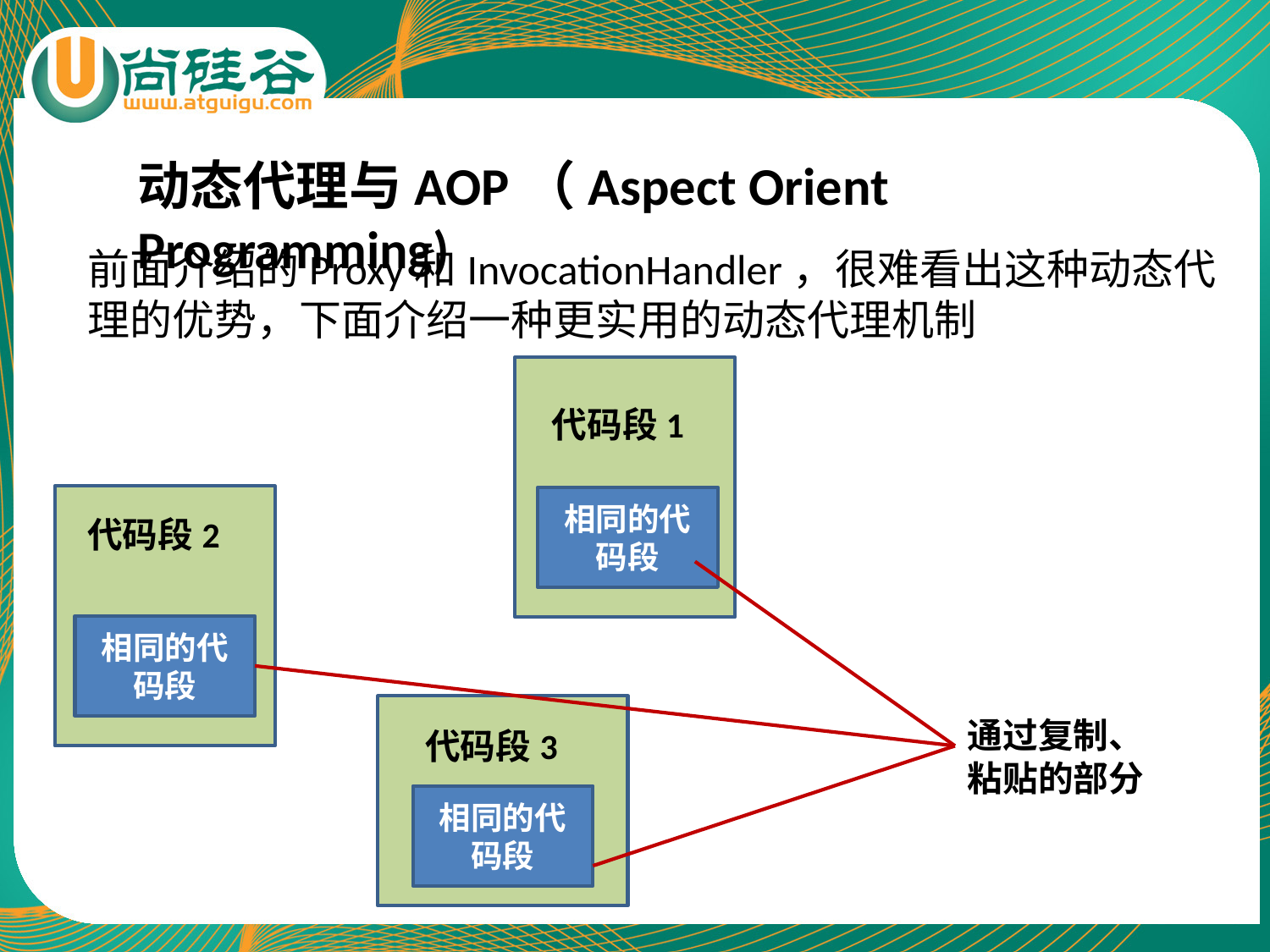

动态代理与AOP（Aspect Orient Programming)
前面介绍的Proxy和InvocationHandler，很难看出这种动态代理的优势，下面介绍一种更实用的动态代理机制

代码段1

相同的代码段
代码段2
相同的代码段

通过复制、粘贴的部分
代码段3
相同的代码段